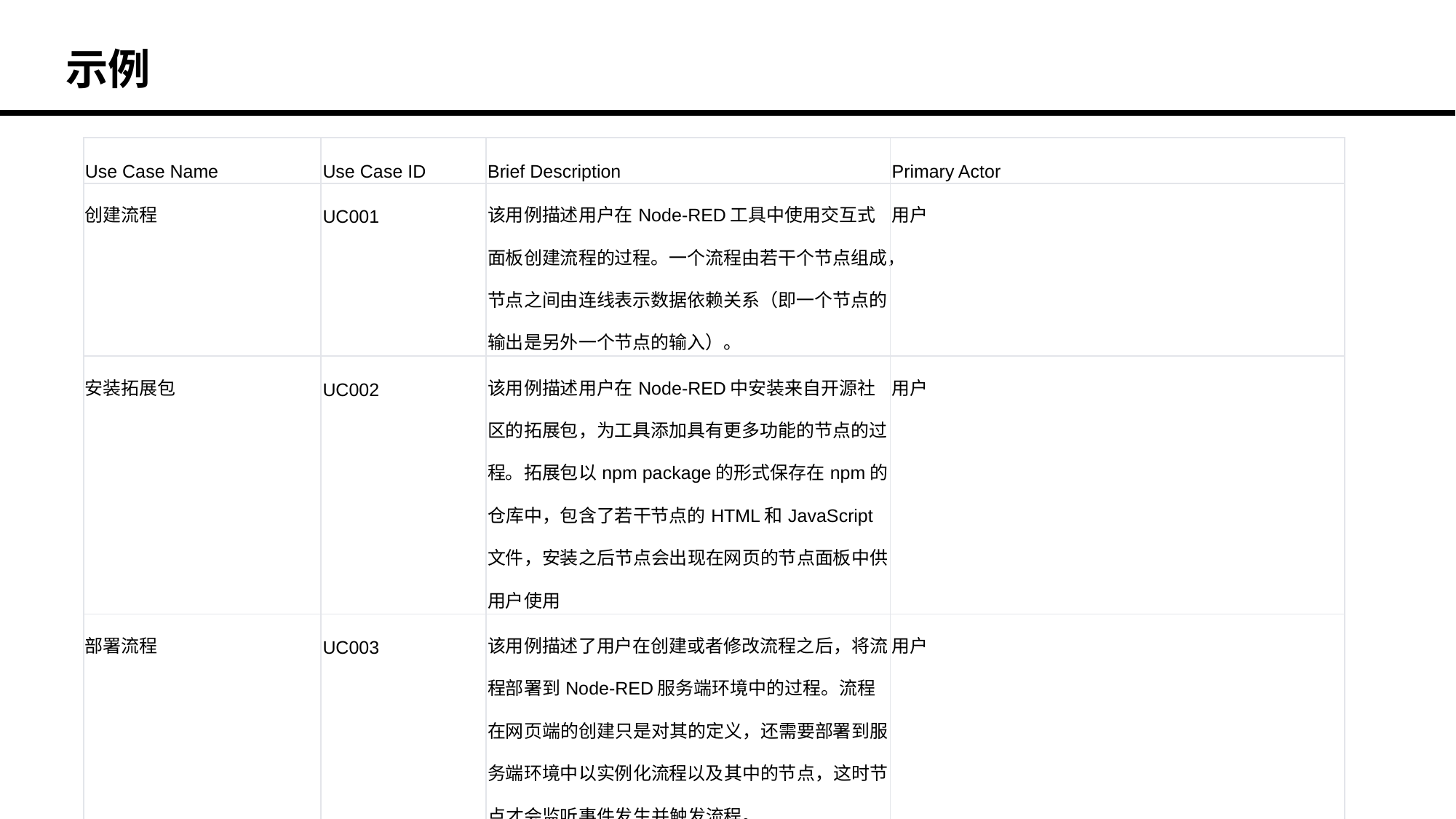

示例
| Use Case Name | Use Case ID | Brief Description | Primary Actor |
| --- | --- | --- | --- |
| 创建流程 | UC001 | 该用例描述用户在Node-RED工具中使用交互式面板创建流程的过程。一个流程由若干个节点组成，节点之间由连线表示数据依赖关系（即一个节点的输出是另外一个节点的输入）。 | 用户 |
| 安装拓展包 | UC002 | 该用例描述用户在Node-RED中安装来自开源社区的拓展包，为工具添加具有更多功能的节点的过程。拓展包以npm package的形式保存在npm的仓库中，包含了若干节点的HTML和JavaScript文件，安装之后节点会出现在网页的节点面板中供用户使用 | 用户 |
| 部署流程 | UC003 | 该用例描述了用户在创建或者修改流程之后，将流程部署到Node-RED服务端环境中的过程。流程在网页端的创建只是对其的定义，还需要部署到服务端环境中以实例化流程以及其中的节点，这时节点才会监听事件发生并触发流程。 | 用户 |